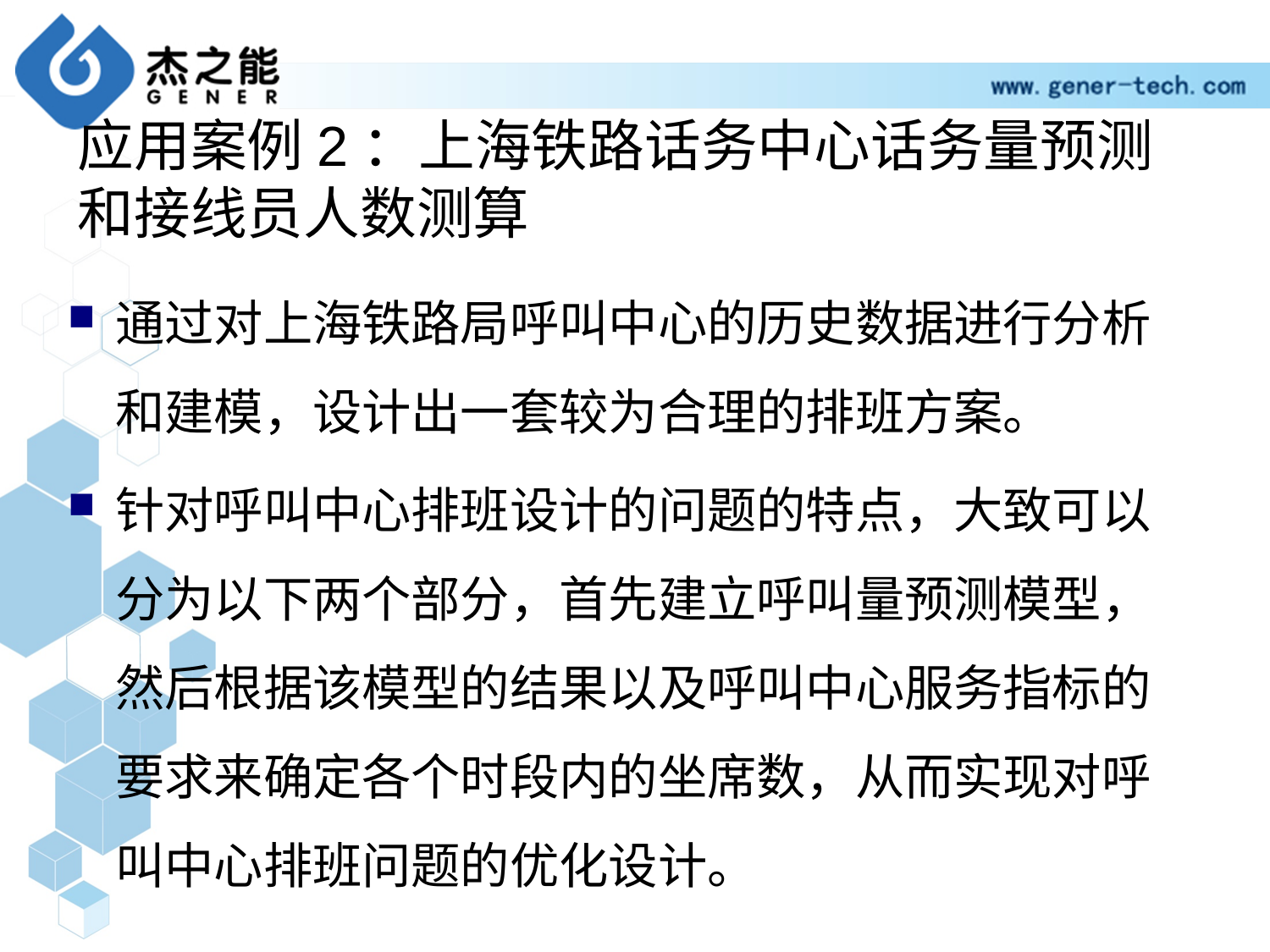

# 应用案例2：上海铁路话务中心话务量预测 和接线员人数测算
通过对上海铁路局呼叫中心的历史数据进行分析和建模，设计出一套较为合理的排班方案。
针对呼叫中心排班设计的问题的特点，大致可以分为以下两个部分，首先建立呼叫量预测模型，然后根据该模型的结果以及呼叫中心服务指标的要求来确定各个时段内的坐席数，从而实现对呼叫中心排班问题的优化设计。